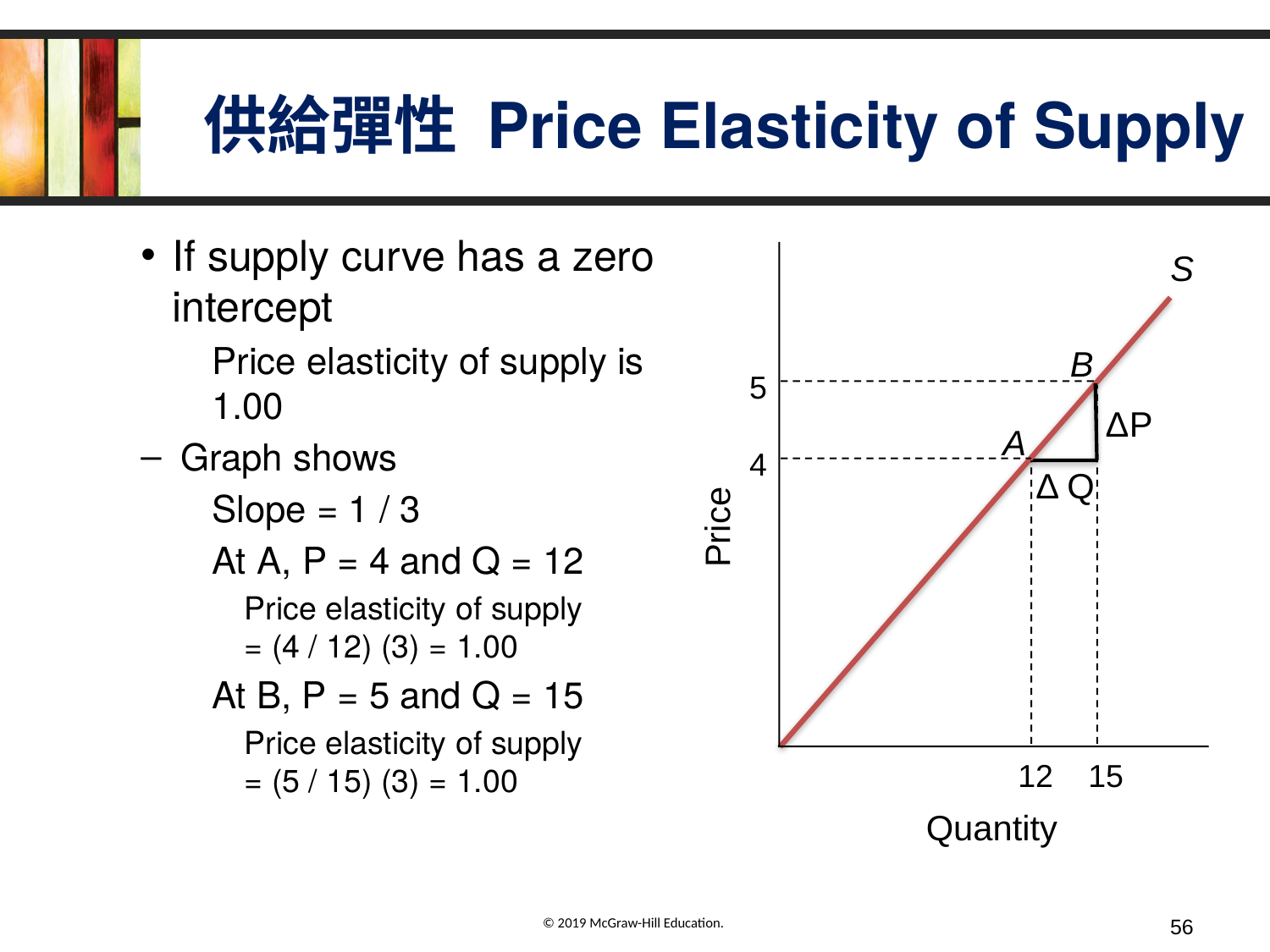

#
供給彈性 Price Elasticity of Supply
If supply curve has a zero intercept
Price elasticity of supply is 1.00
Graph shows
Slope = 1 / 3
At A, P = 4 and Q = 12
Price elasticity of supply
= (4 / 12) (3) = 1.00
At B, P = 5 and Q = 15
Price elasticity of supply
= (5 / 15) (3) = 1.00

S

B
5

ΔP
A
4
 Δ Q

Price

12
15
Quantity
56
© 2019 McGraw-Hill Education.